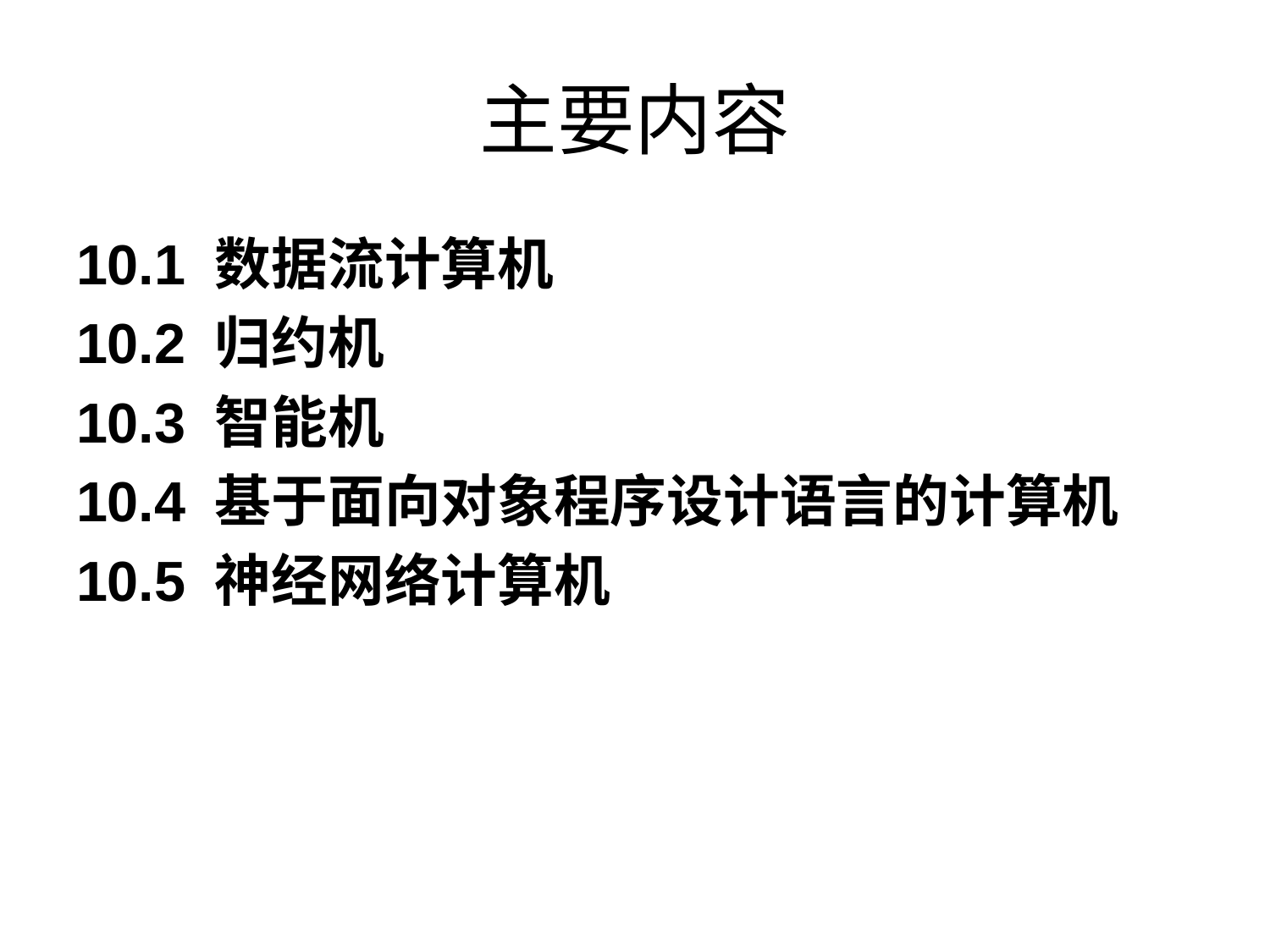

# 主要内容
10.1 数据流计算机
10.2 归约机
10.3 智能机
10.4 基于面向对象程序设计语言的计算机
10.5 神经网络计算机